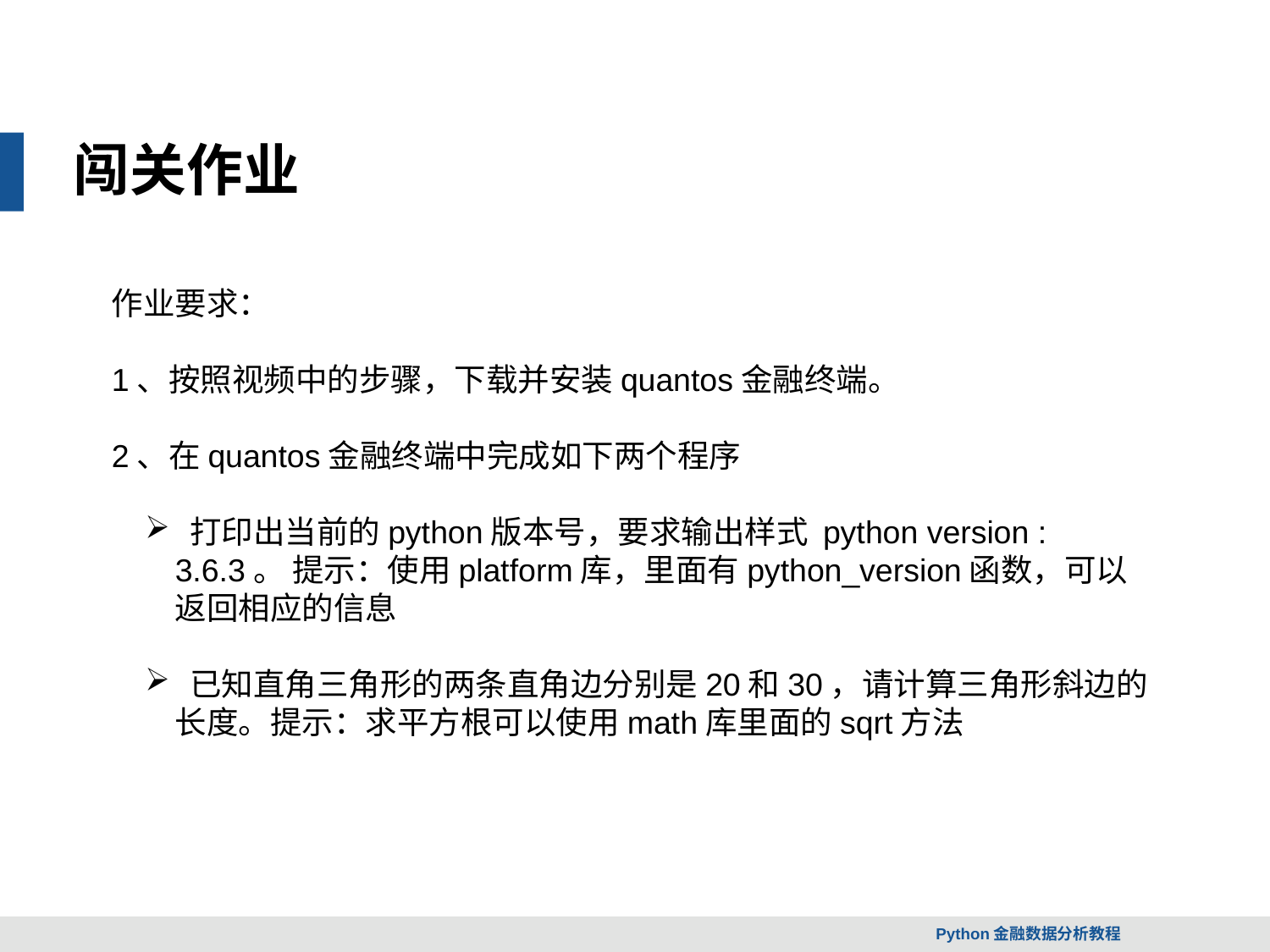

闯关作业
作业要求：

1、按照视频中的步骤，下载并安装quantos金融终端。

2、在quantos金融终端中完成如下两个程序

 打印出当前的python版本号，要求输出样式 python version : 3.6.3。 提示：使用platform库，里面有python_version函数，可以返回相应的信息

 已知直角三角形的两条直角边分别是20和30，请计算三角形斜边的长度。提示：求平方根可以使用math库里面的sqrt方法
Python金融数据分析教程